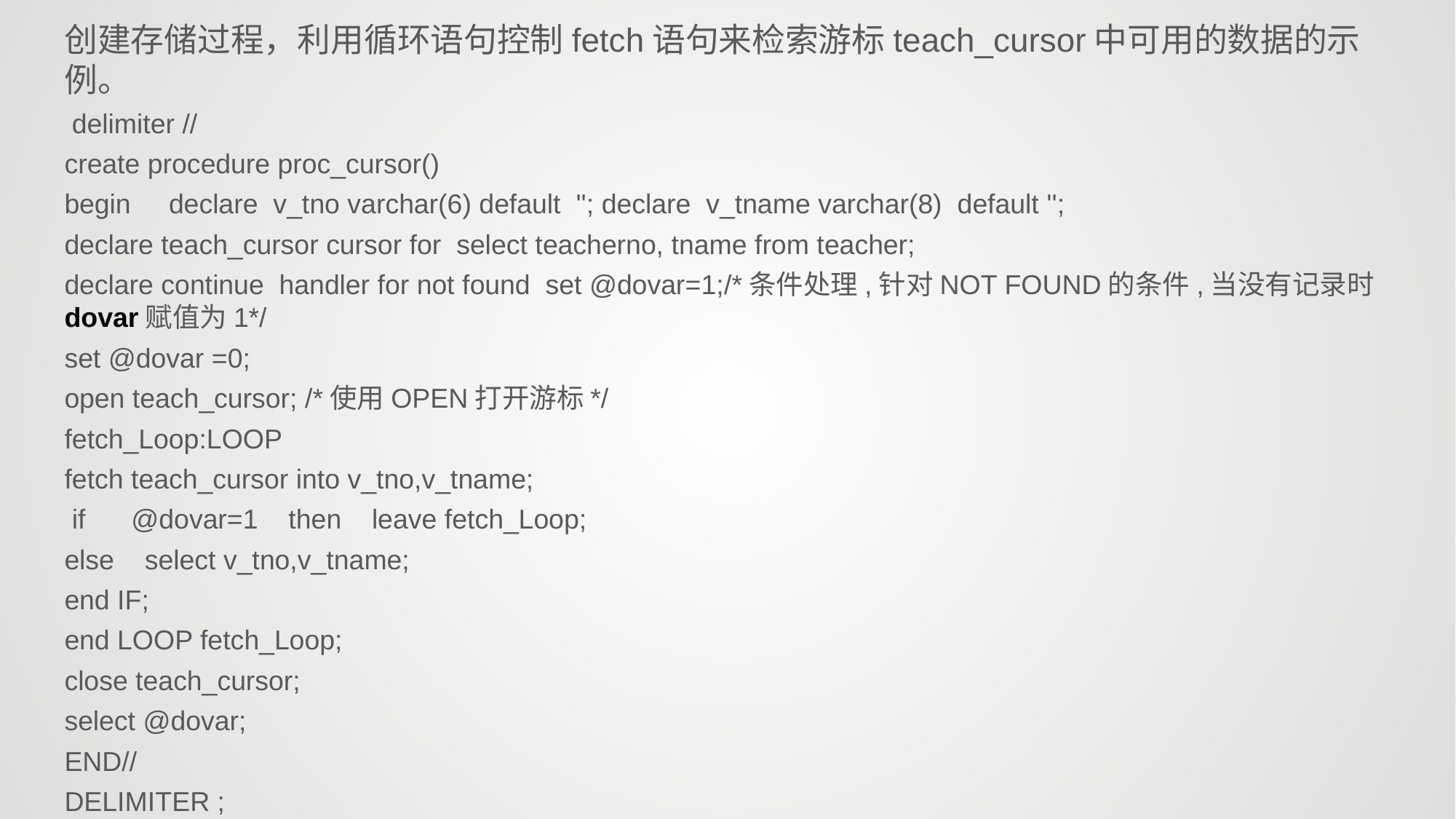

创建存储过程，利用循环语句控制fetch语句来检索游标teach_cursor中可用的数据的示例。
 delimiter //
create procedure proc_cursor()
begin     declare  v_tno varchar(6) default  ''; declare  v_tname varchar(8)  default '';
declare teach_cursor cursor for  select teacherno, tname from teacher;
declare continue  handler for not found  set @dovar=1;/*条件处理,针对NOT FOUND的条件,当没有记录时dovar赋值为1*/
set @dovar =0;
open teach_cursor; /*使用OPEN打开游标*/
fetch_Loop:LOOP
fetch teach_cursor into v_tno,v_tname;
 if      @dovar=1    then    leave fetch_Loop;
else    select v_tno,v_tname;
end IF;
end LOOP fetch_Loop;
close teach_cursor;
select @dovar;
END//
DELIMITER ;
调用存储过程proc_cursor()的代码和执行结果如下：call proc_cursor();